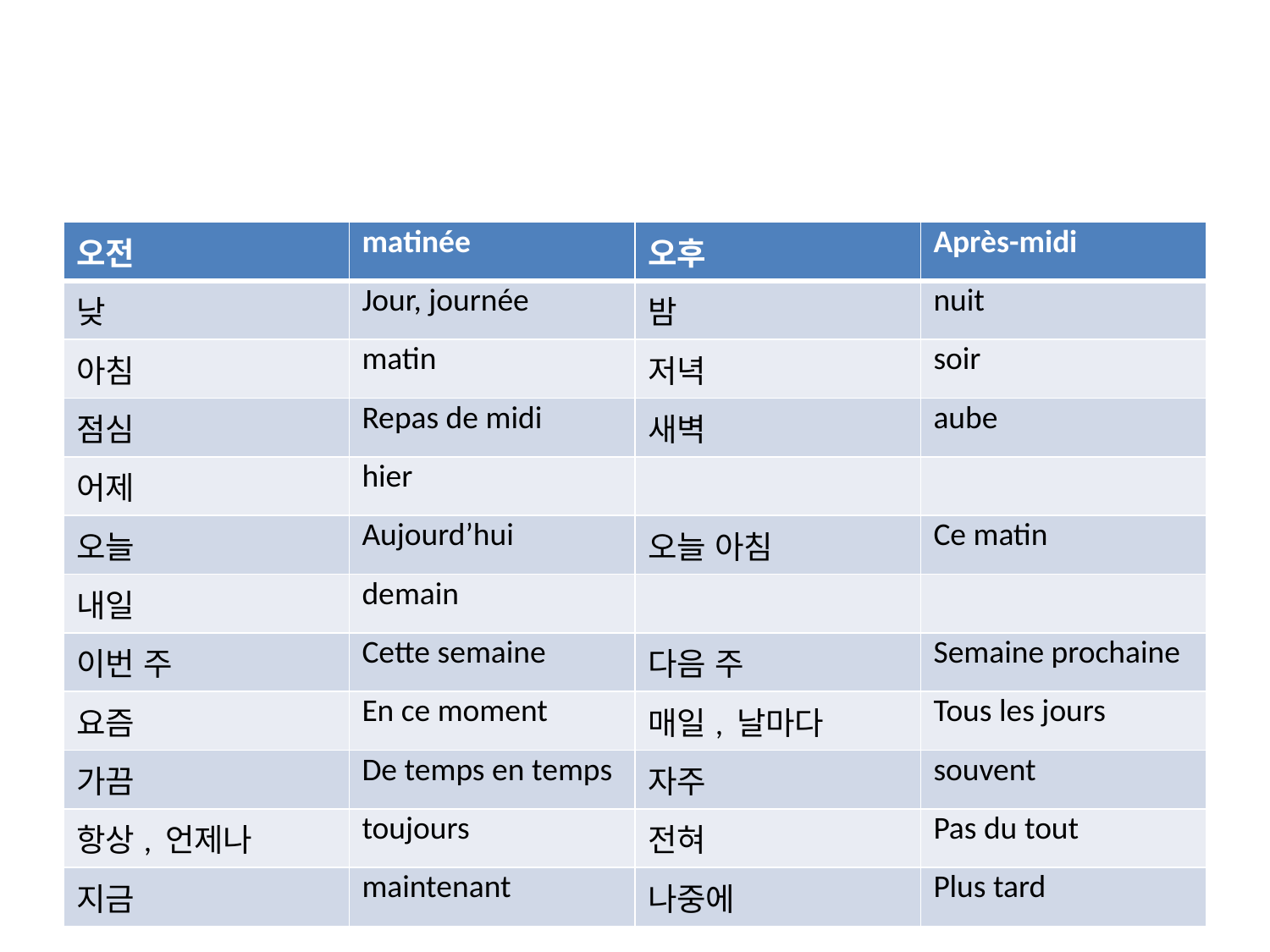

#
| 오전 | matinée | 오후 | Après-midi |
| --- | --- | --- | --- |
| 낮 | Jour, journée | 밤 | nuit |
| 아침 | matin | 저녁 | soir |
| 점심 | Repas de midi | 새벽 | aube |
| 어제 | hier |  |  |
| 오늘 | Aujourd’hui | 오늘 아침 | Ce matin |
| 내일 | demain |  |  |
| 이번 주 | Cette semaine | 다음 주 | Semaine prochaine |
| 요즘 | En ce moment | 매일, 날마다 | Tous les jours |
| 가끔 | De temps en temps | 자주 | souvent |
| 항상, 언제나 | toujours | 전혀 | Pas du tout |
| 지금 | maintenant | 나중에 | Plus tard |